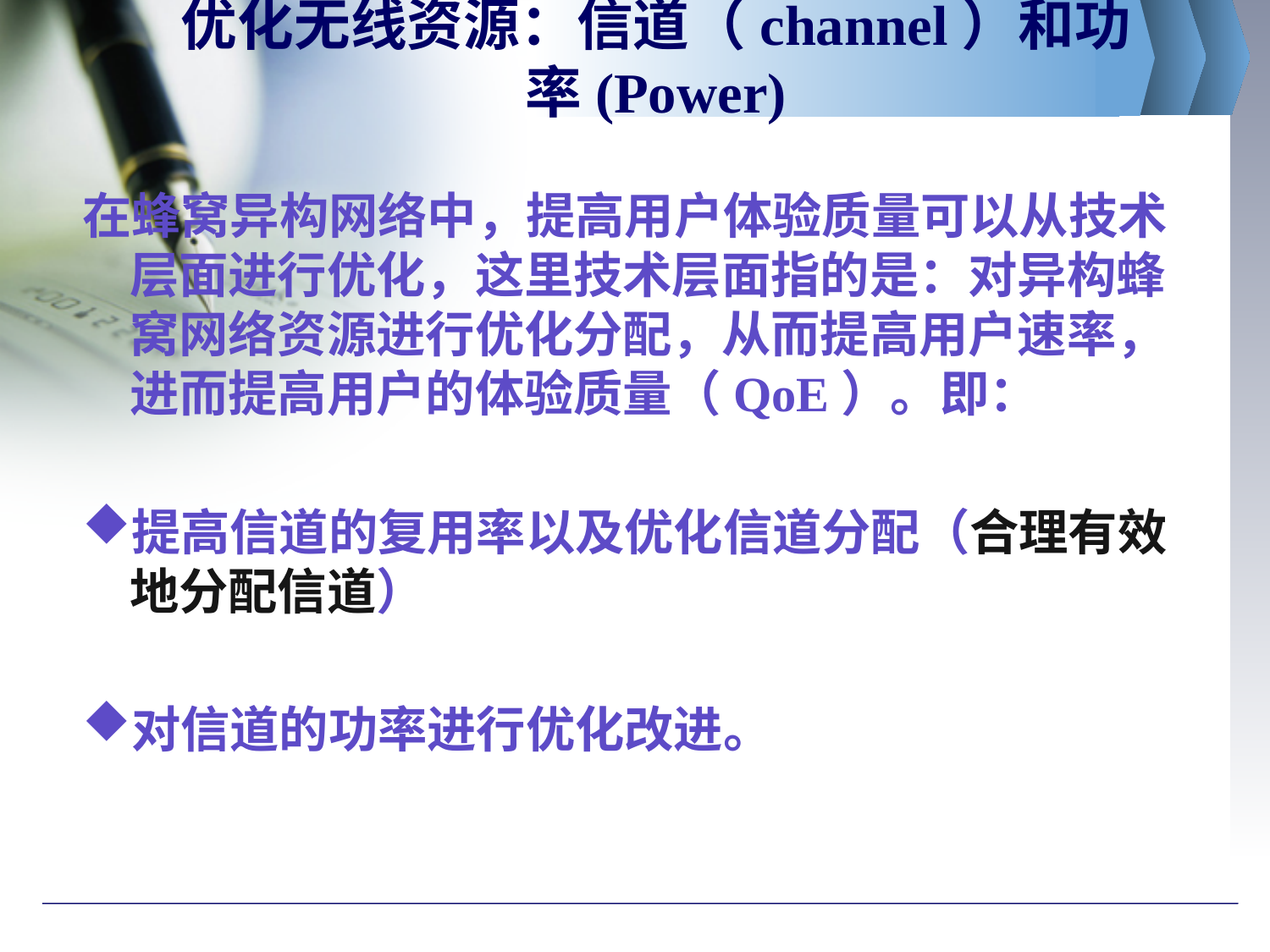

# 优化无线资源：信道（channel）和功率(Power)
在蜂窝异构网络中，提高用户体验质量可以从技术层面进行优化，这里技术层面指的是：对异构蜂窝网络资源进行优化分配，从而提高用户速率，进而提高用户的体验质量（QoE）。即：

提高信道的复用率以及优化信道分配（合理有效地分配信道）

对信道的功率进行优化改进。